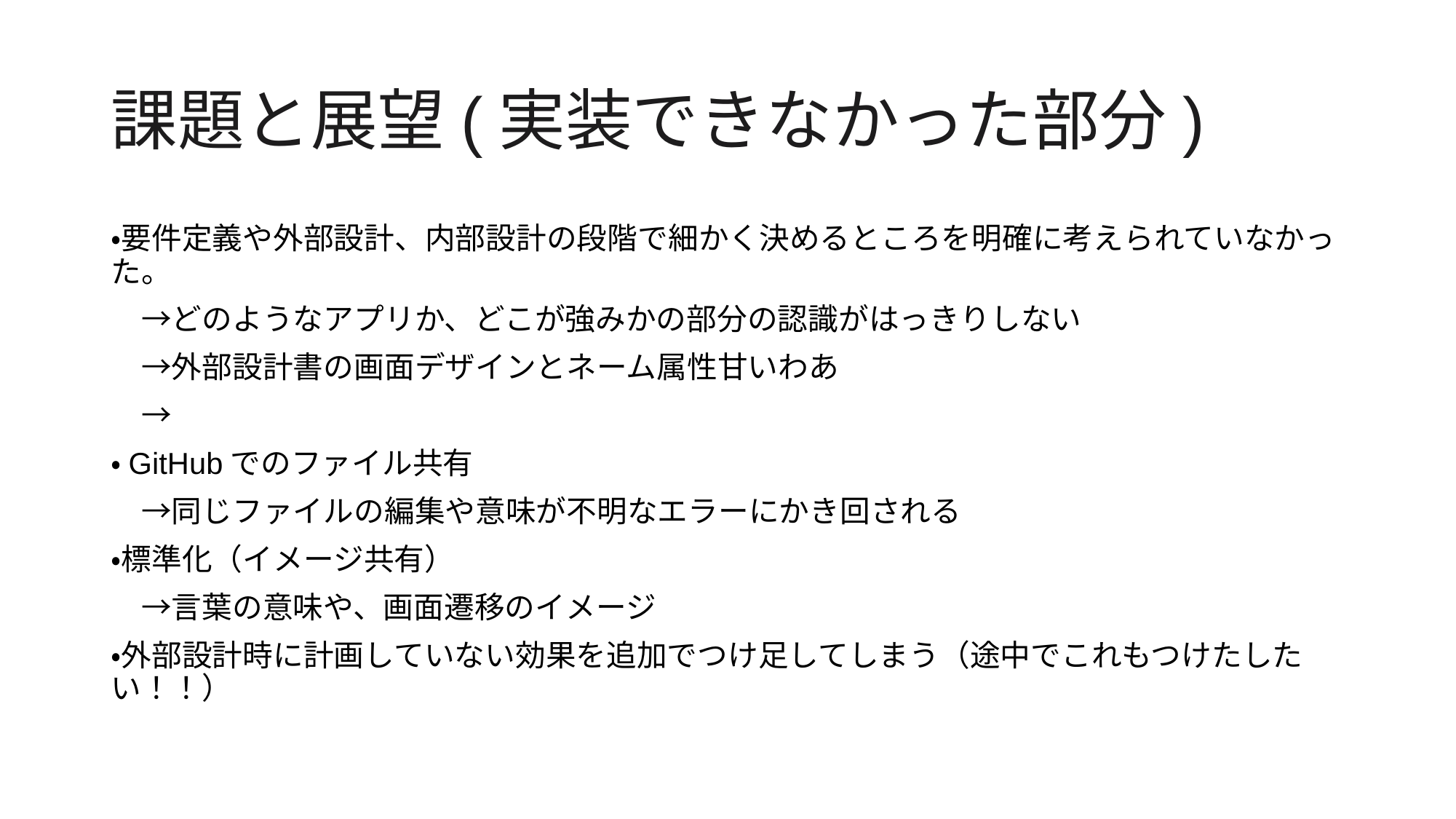

# 課題と展望(実装できなかった部分)
・要件定義や外部設計、内部設計の段階で細かく決めるところを明確に考えられていなかった。
　→どのようなアプリか、どこが強みかの部分の認識がはっきりしない
　→外部設計書の画面デザインとネーム属性甘いわあ
　→
・GitHubでのファイル共有
　→同じファイルの編集や意味が不明なエラーにかき回される
・標準化（イメージ共有）
　→言葉の意味や、画面遷移のイメージ
・外部設計時に計画していない効果を追加でつけ足してしまう（途中でこれもつけたしたい！！）